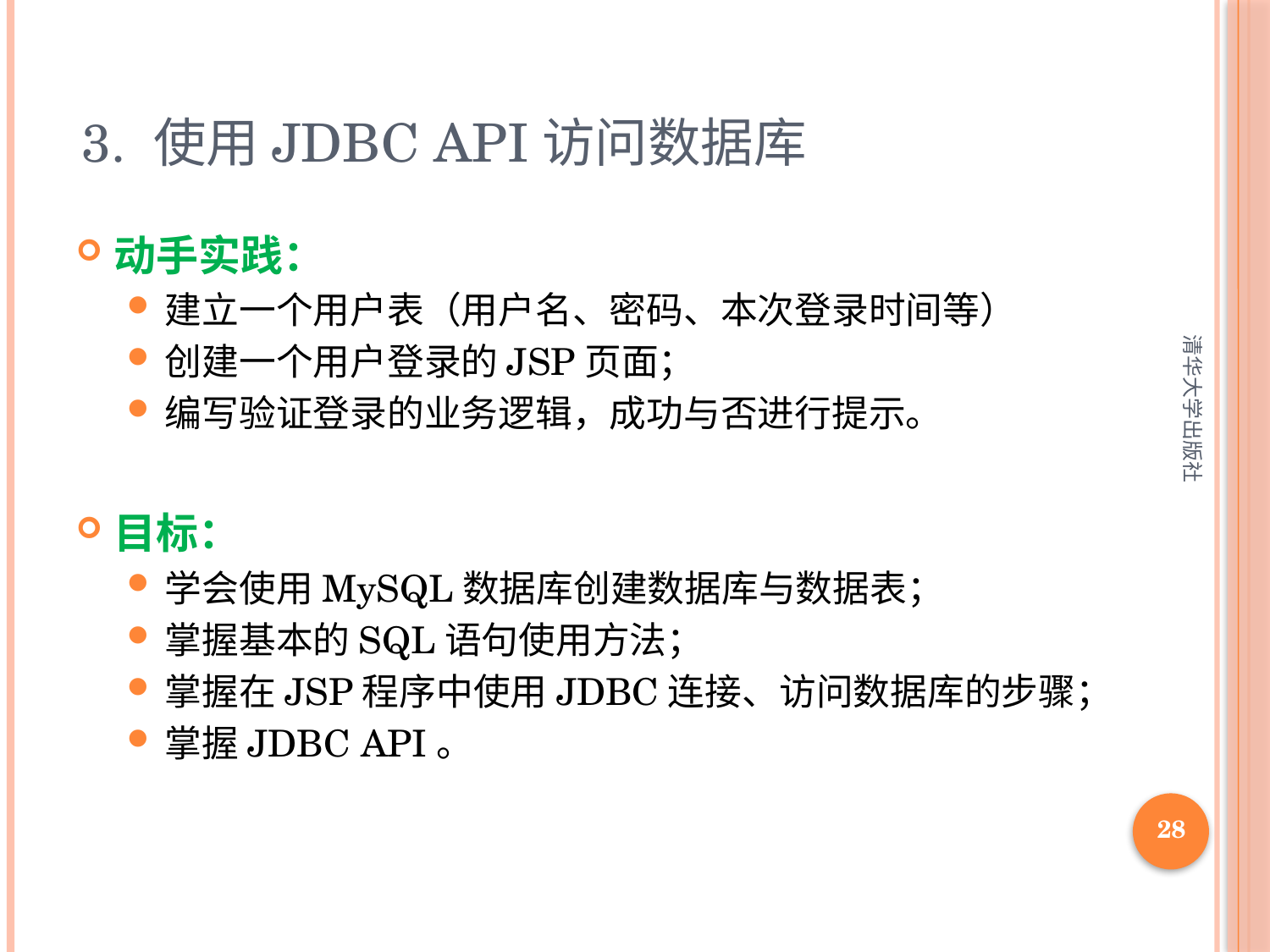

# 3. 使用JDBC API访问数据库
动手实践：
建立一个用户表（用户名、密码、本次登录时间等）
创建一个用户登录的JSP页面；
编写验证登录的业务逻辑，成功与否进行提示。

目标：
学会使用MySQL数据库创建数据库与数据表；
掌握基本的SQL语句使用方法；
掌握在JSP程序中使用JDBC连接、访问数据库的步骤；
掌握JDBC API。
清华大学出版社
28